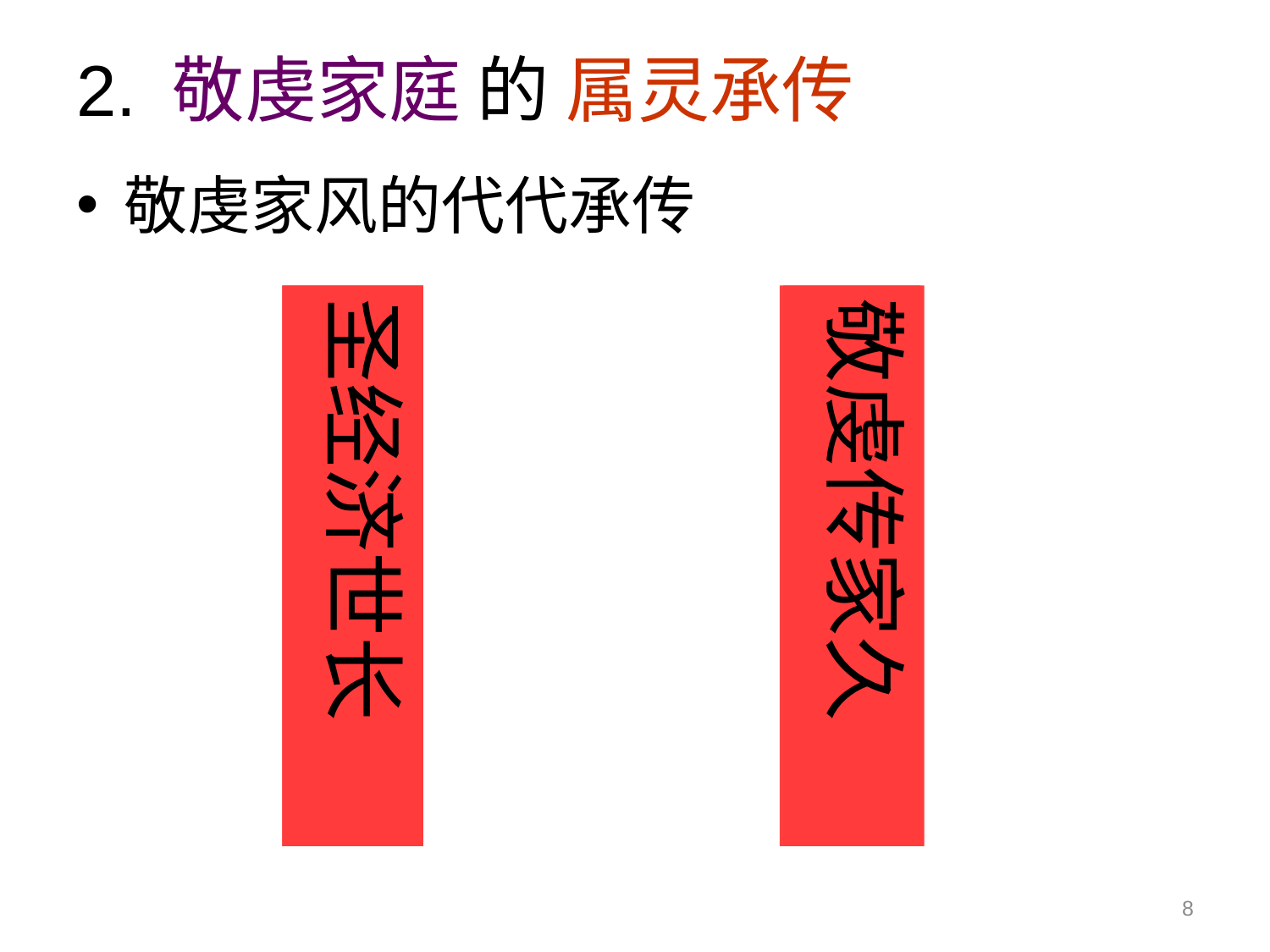

# 2. 敬虔家庭 的 属灵承传
敬虔家风的代代承传

诗书济世长
圣经济世长
忠孝传家久
敬虔传家久
8